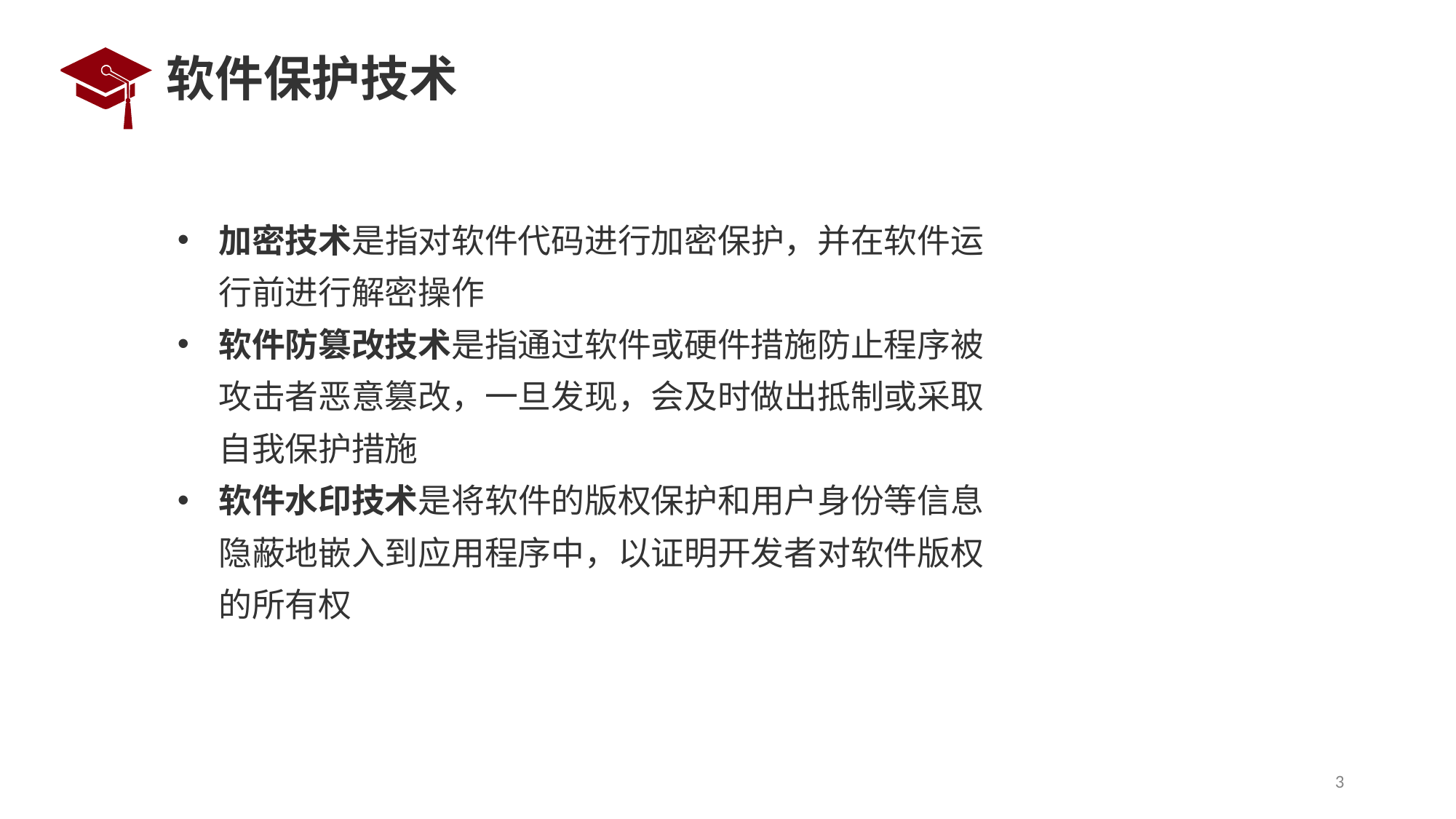

# 软件保护技术
加密技术是指对软件代码进行加密保护，并在软件运行前进行解密操作
软件防篡改技术是指通过软件或硬件措施防止程序被攻击者恶意篡改，一旦发现，会及时做出抵制或采取自我保护措施
软件水印技术是将软件的版权保护和用户身份等信息隐蔽地嵌入到应用程序中，以证明开发者对软件版权的所有权

3